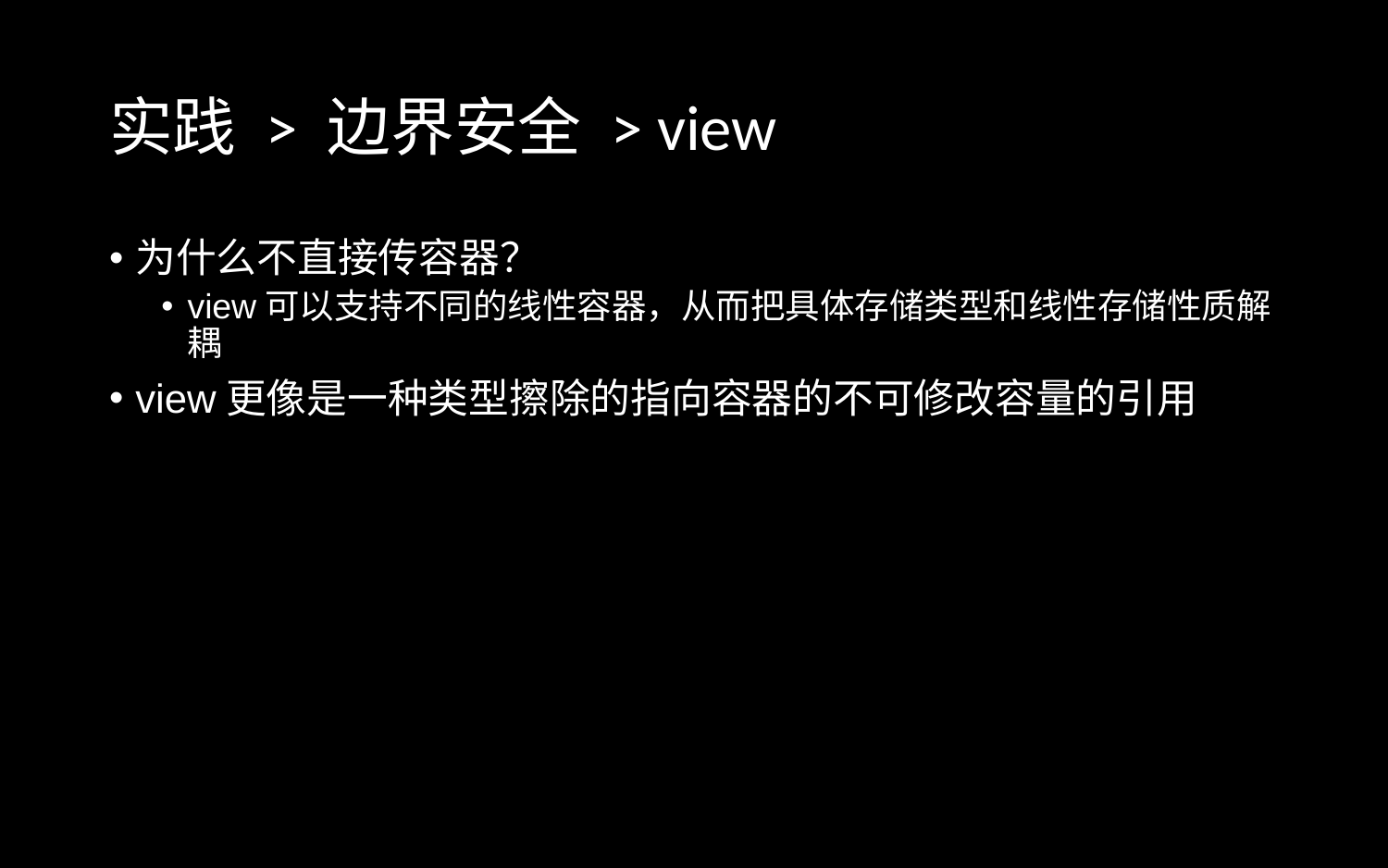

# 实践 > 边界安全 > view
为什么不直接传容器？
view可以支持不同的线性容器，从而把具体存储类型和线性存储性质解耦
view更像是一种类型擦除的指向容器的不可修改容量的引用